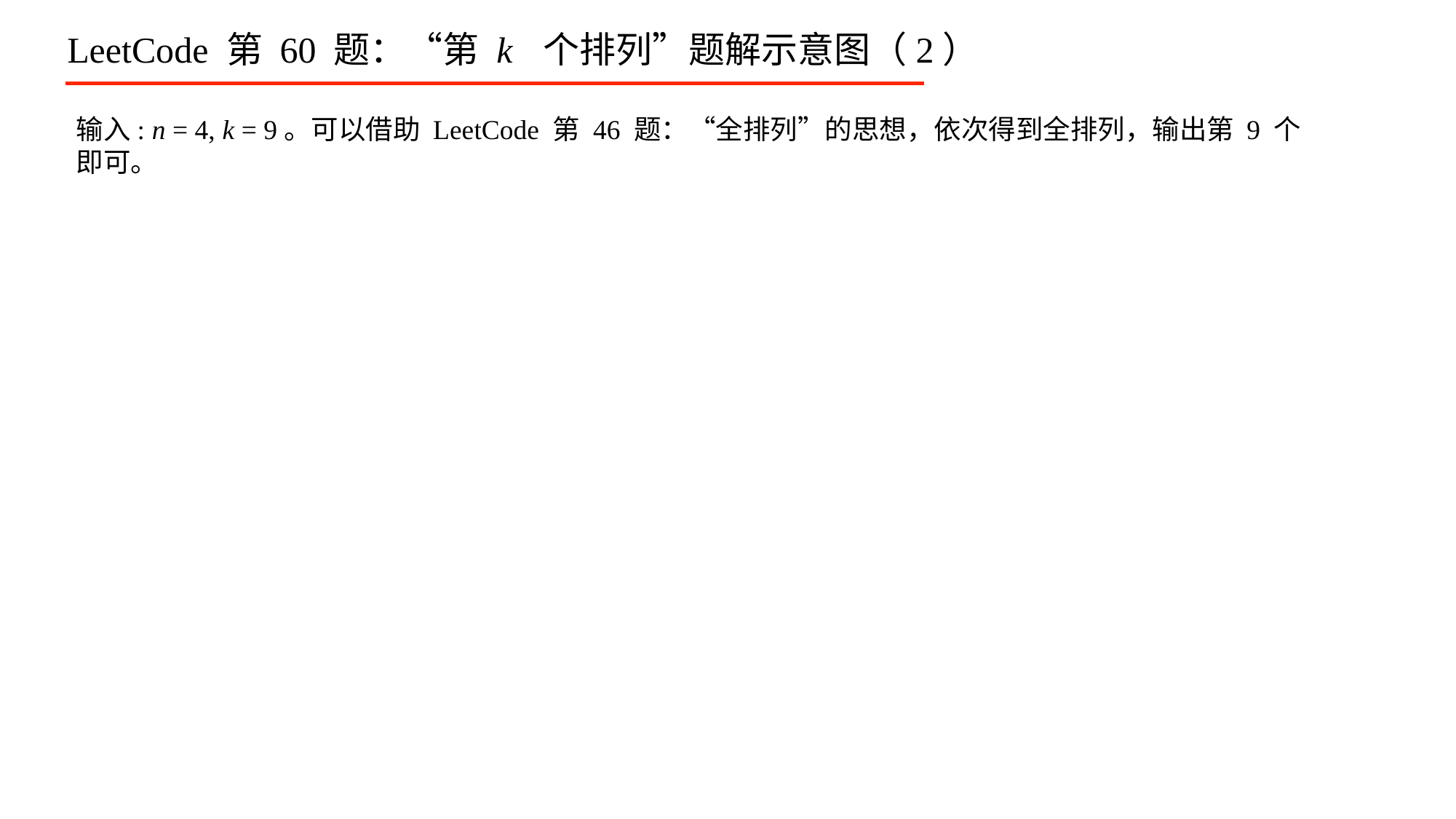

LeetCode 第 60 题：“第 k 个排列”题解示意图（2）
输入: n = 4, k = 9。可以借助 LeetCode 第 46 题：“全排列”的思想，依次得到全排列，输出第 9 个即可。